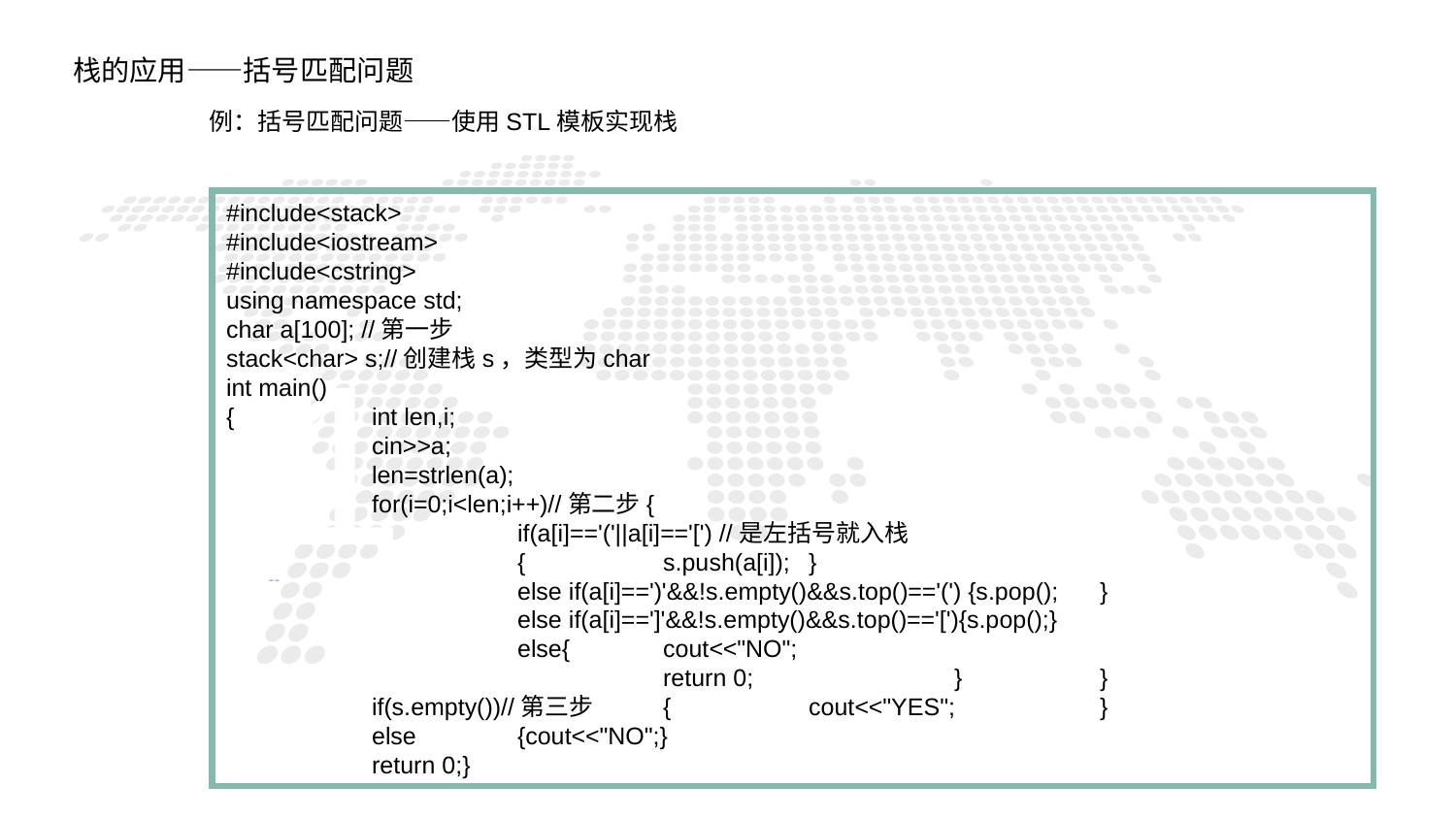

栈的应用——括号匹配问题
例：括号匹配问题——使用STL模板实现栈
#include<stack>
#include<iostream>
#include<cstring>
using namespace std;
char a[100]; //第一步
stack<char> s;//创建栈s，类型为char
int main()
{	int len,i;
	cin>>a;
	len=strlen(a);
	for(i=0;i<len;i++)//第二步{
		if(a[i]=='('||a[i]=='[') //是左括号就入栈
		{	s.push(a[i]);	}
		else if(a[i]==')'&&!s.empty()&&s.top()=='(') {s.pop();	}
		else if(a[i]==']'&&!s.empty()&&s.top()=='['){s.pop();}
		else{	cout<<"NO";
			return 0;		}	}
	if(s.empty())//第三步	{	cout<<"YES";	}
	else	{cout<<"NO";}
	return 0;}
1

PART  ONE